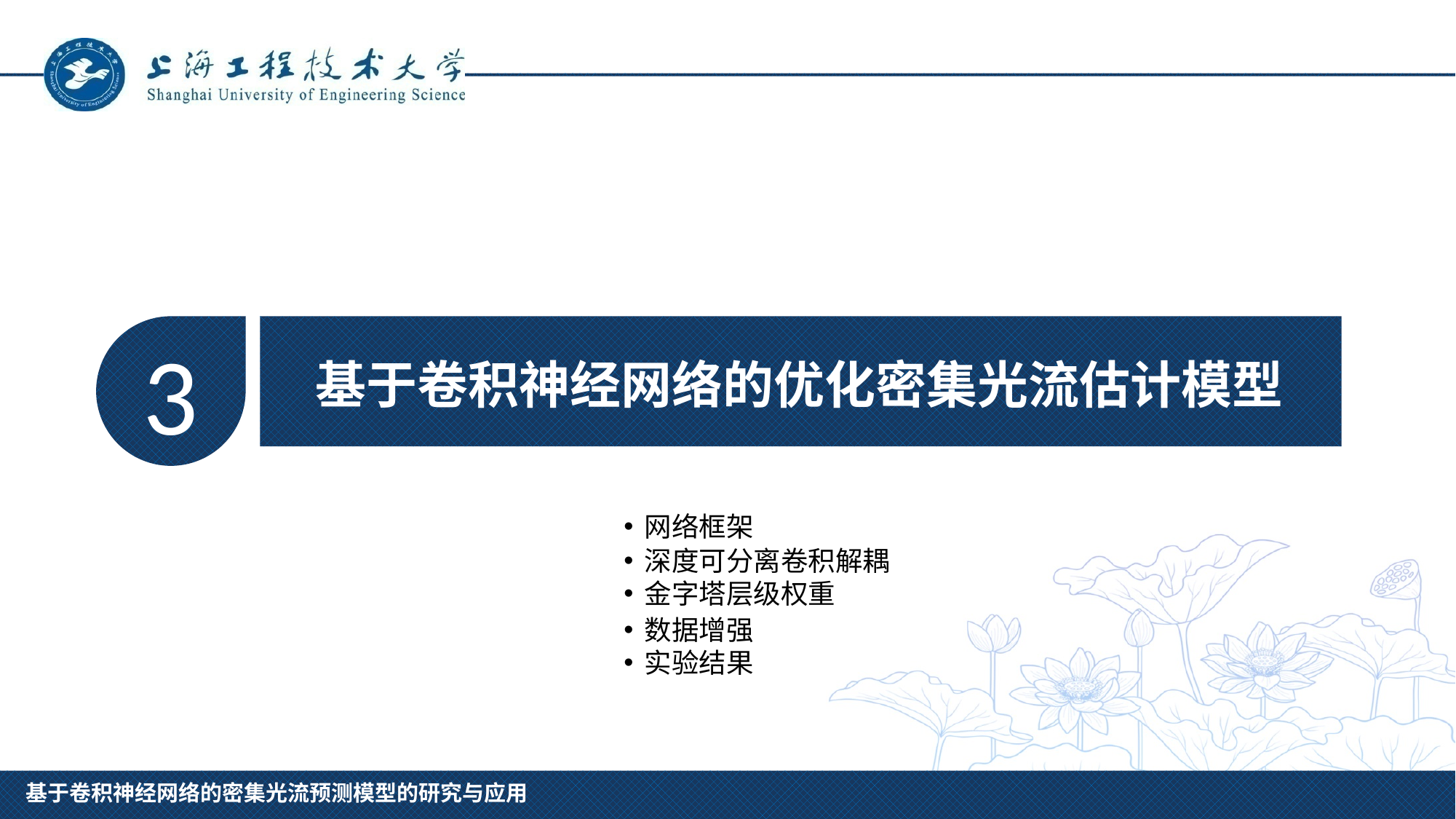

3
基于卷积神经网络的优化密集光流估计模型
网络框架
深度可分离卷积解耦
金字塔层级权重
数据增强
实验结果